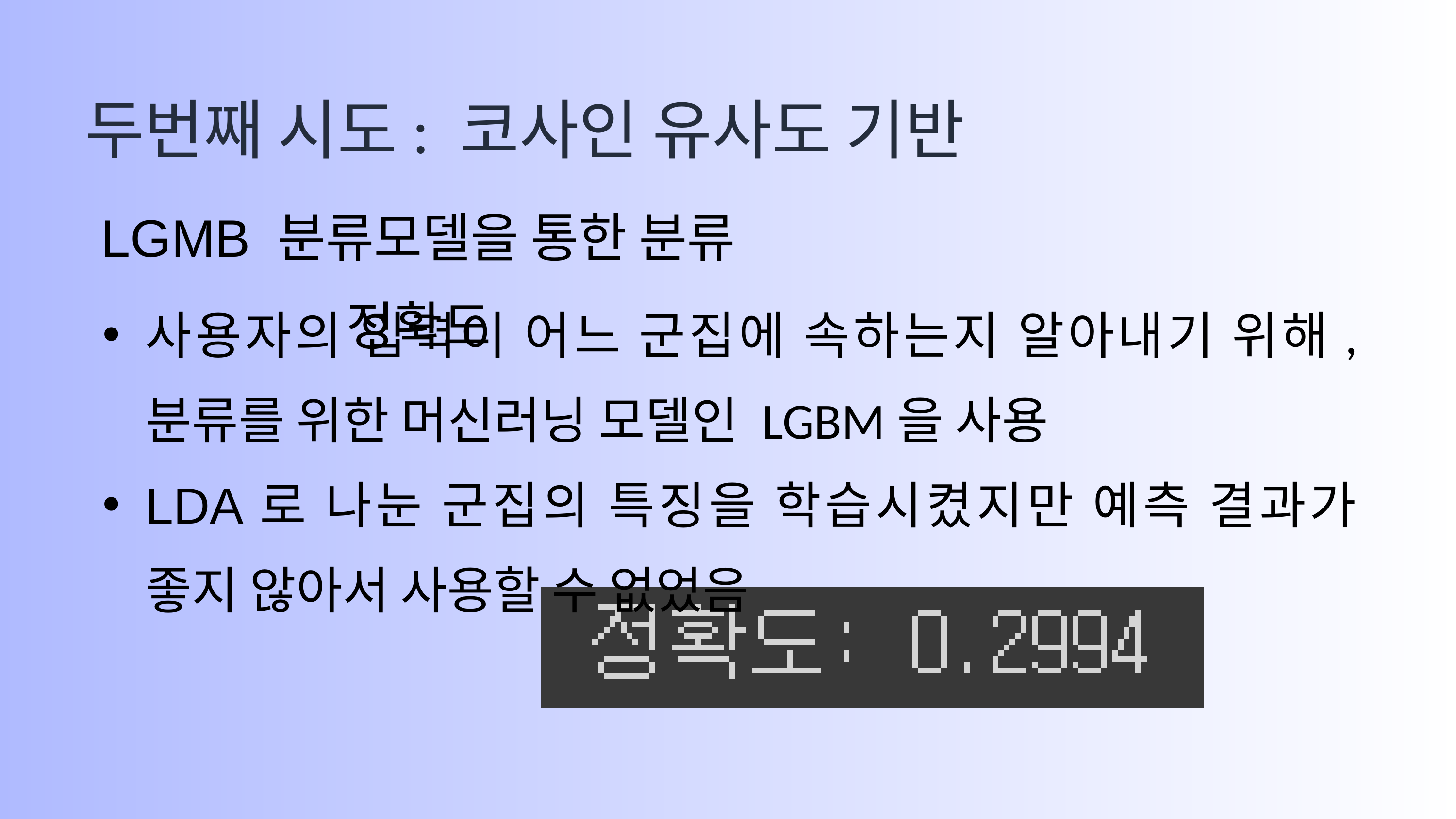

두번째 시도: 코사인 유사도 기반
LGMB 분류모델을 통한 분류 정확도
사용자의 입력이 어느 군집에 속하는지 알아내기 위해, 분류를 위한 머신러닝 모델인 LGBM을 사용
LDA로 나눈 군집의 특징을 학습시켰지만 예측 결과가 좋지 않아서 사용할 수 없었음